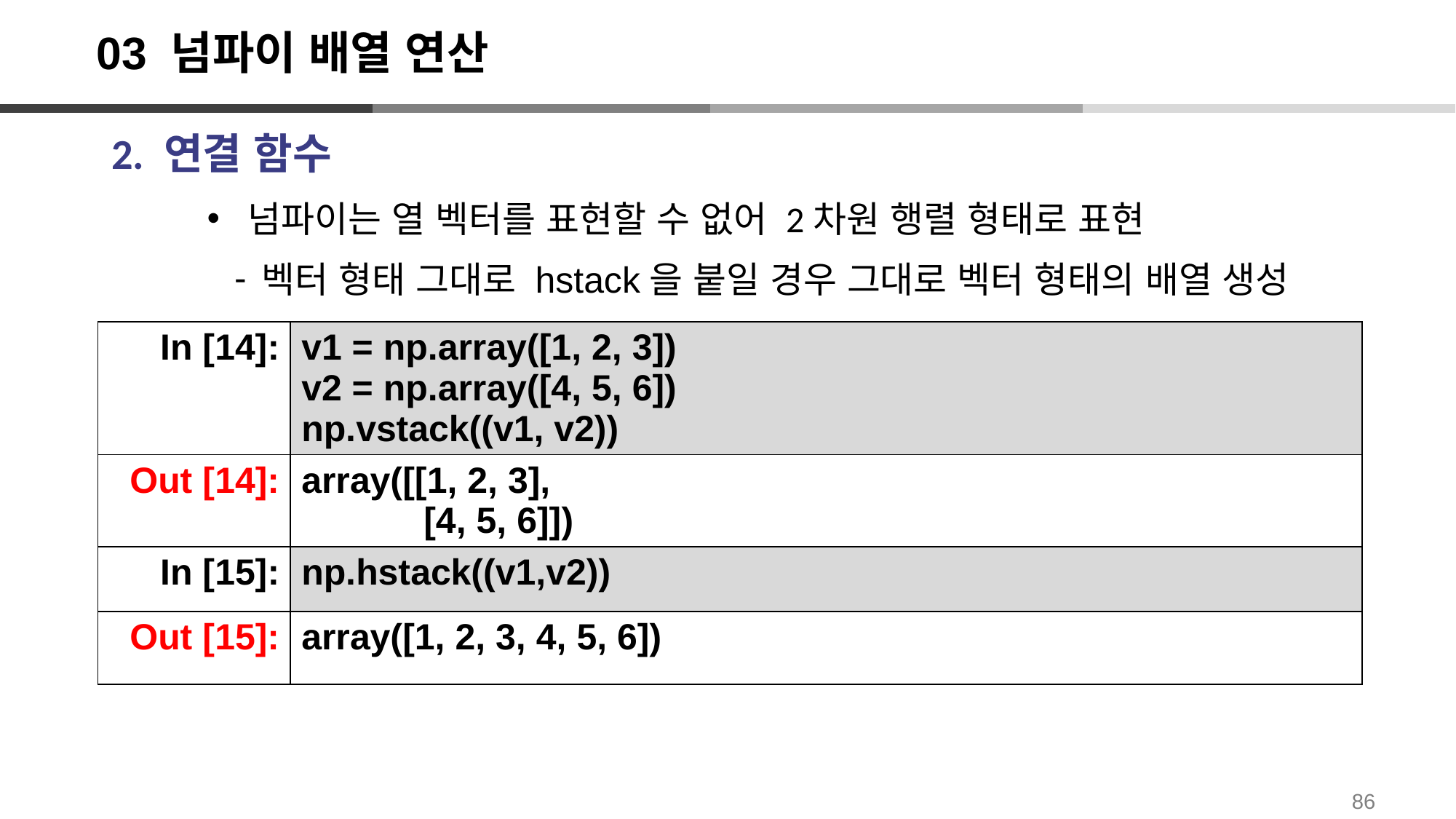

# 03 넘파이 배열 연산
2. 연결 함수
넘파이는 열 벡터를 표현할 수 없어 2차원 행렬 형태로 표현
벡터 형태 그대로 hstack을 붙일 경우 그대로 벡터 형태의 배열 생성

| In [14]: | v1 = np.array([1, 2, 3]) v2 = np.array([4, 5, 6]) np.vstack((v1, v2)) |
| --- | --- |
| Out [14]: | array([[1, 2, 3], [4, 5, 6]]) |
| In [15]: | np.hstack((v1,v2)) |
| Out [15]: | array([1, 2, 3, 4, 5, 6]) |